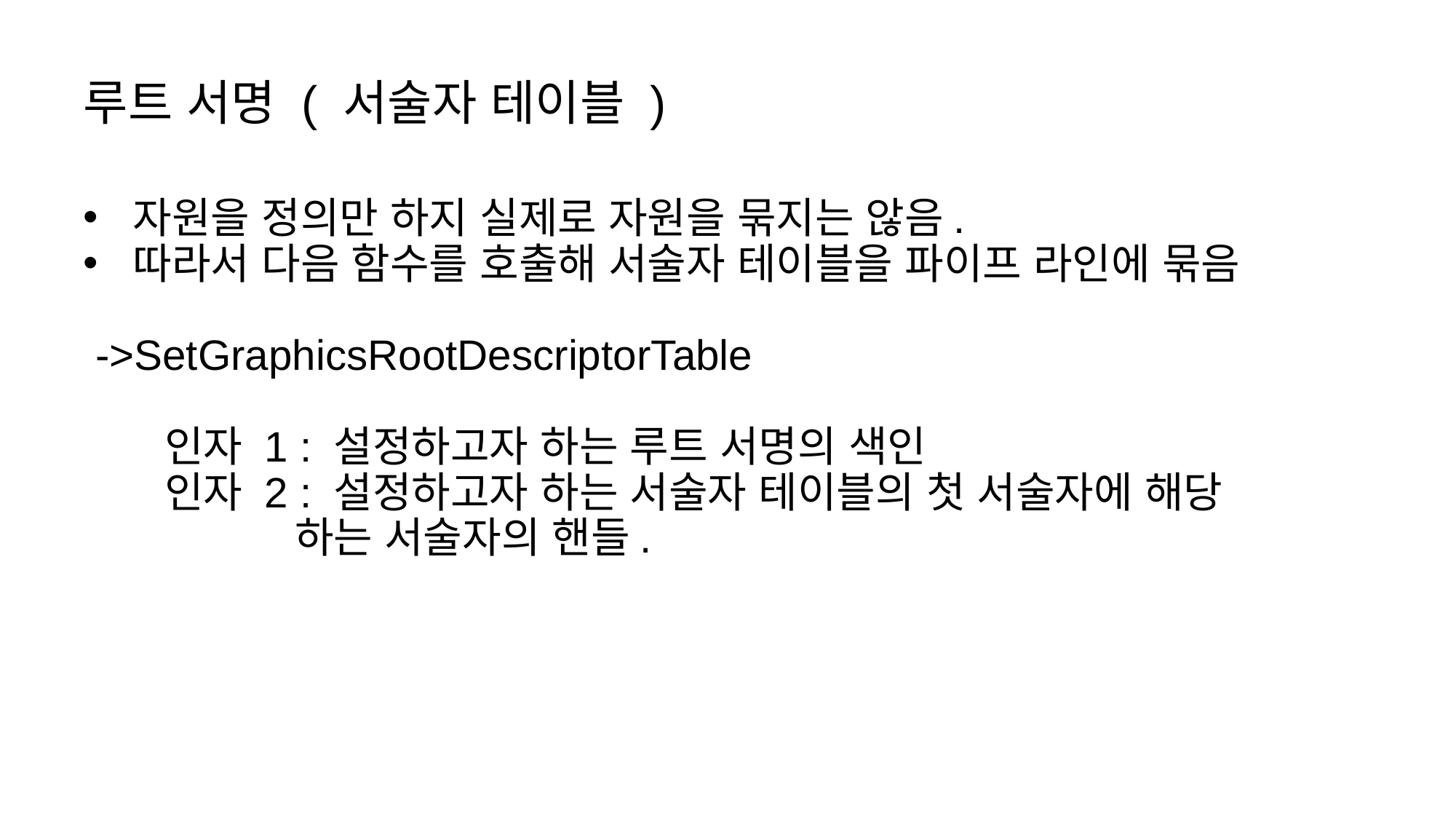

# 루트 서명 ( 서술자 테이블 )
 자원을 정의만 하지 실제로 자원을 묶지는 않음.
 따라서 다음 함수를 호출해 서술자 테이블을 파이프 라인에 묶음

 ->SetGraphicsRootDescriptorTable

      인자 1 : 설정하고자 하는 루트 서명의 색인
      인자 2 : 설정하고자 하는 서술자 테이블의 첫 서술자에 해당
                 하는 서술자의 핸들.